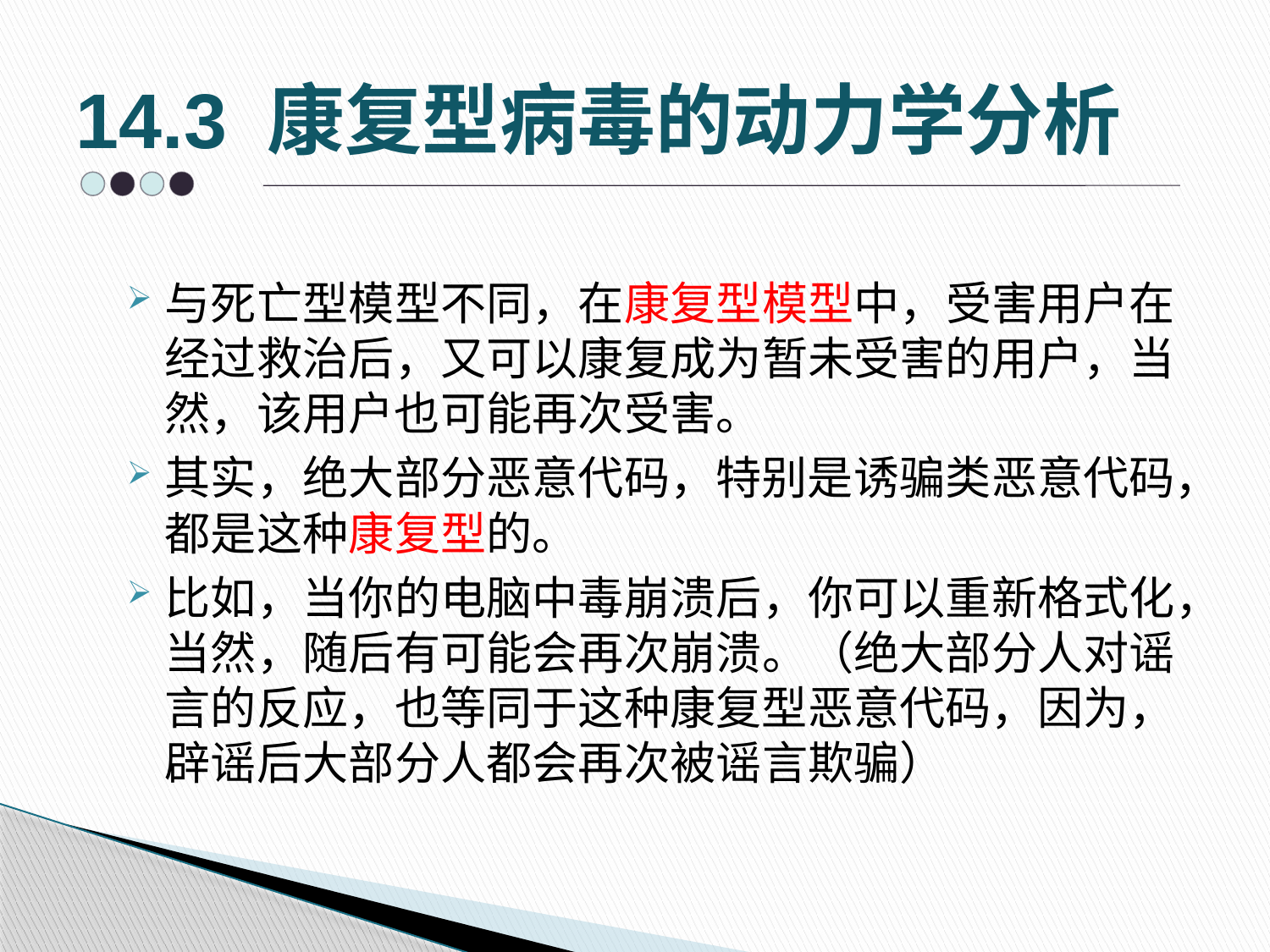

# 14.3 康复型病毒的动力学分析

与死亡型模型不同，在康复型模型中，受害用户在经过救治后，又可以康复成为暂未受害的用户，当然，该用户也可能再次受害。
其实，绝大部分恶意代码，特别是诱骗类恶意代码，都是这种康复型的。
比如，当你的电脑中毒崩溃后，你可以重新格式化，当然，随后有可能会再次崩溃。（绝大部分人对谣言的反应，也等同于这种康复型恶意代码，因为，辟谣后大部分人都会再次被谣言欺骗）